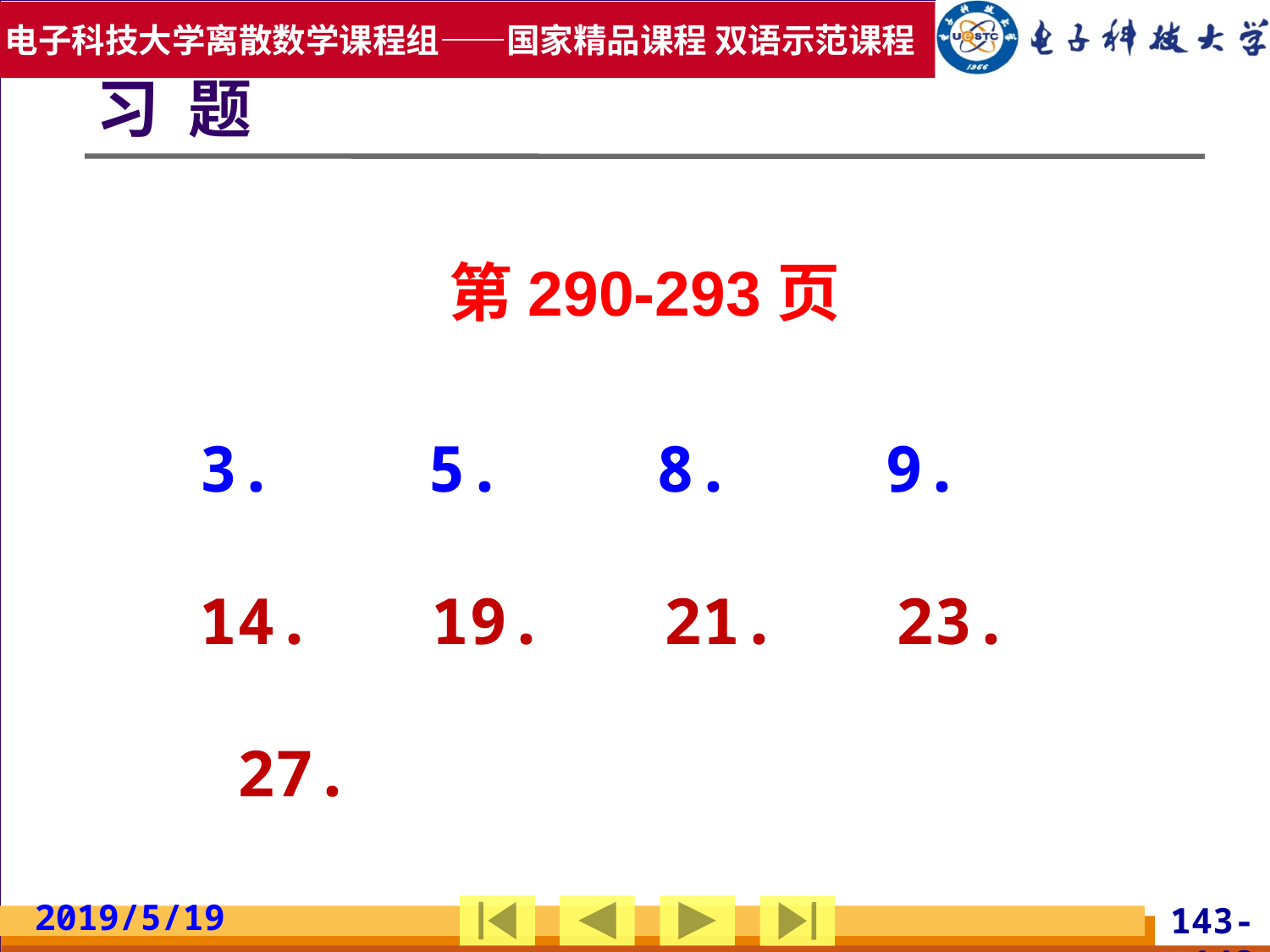

习  题
第290-293页
3.    5.    8.    9.
14.   19.   21.   23.    27.
2019/5/19